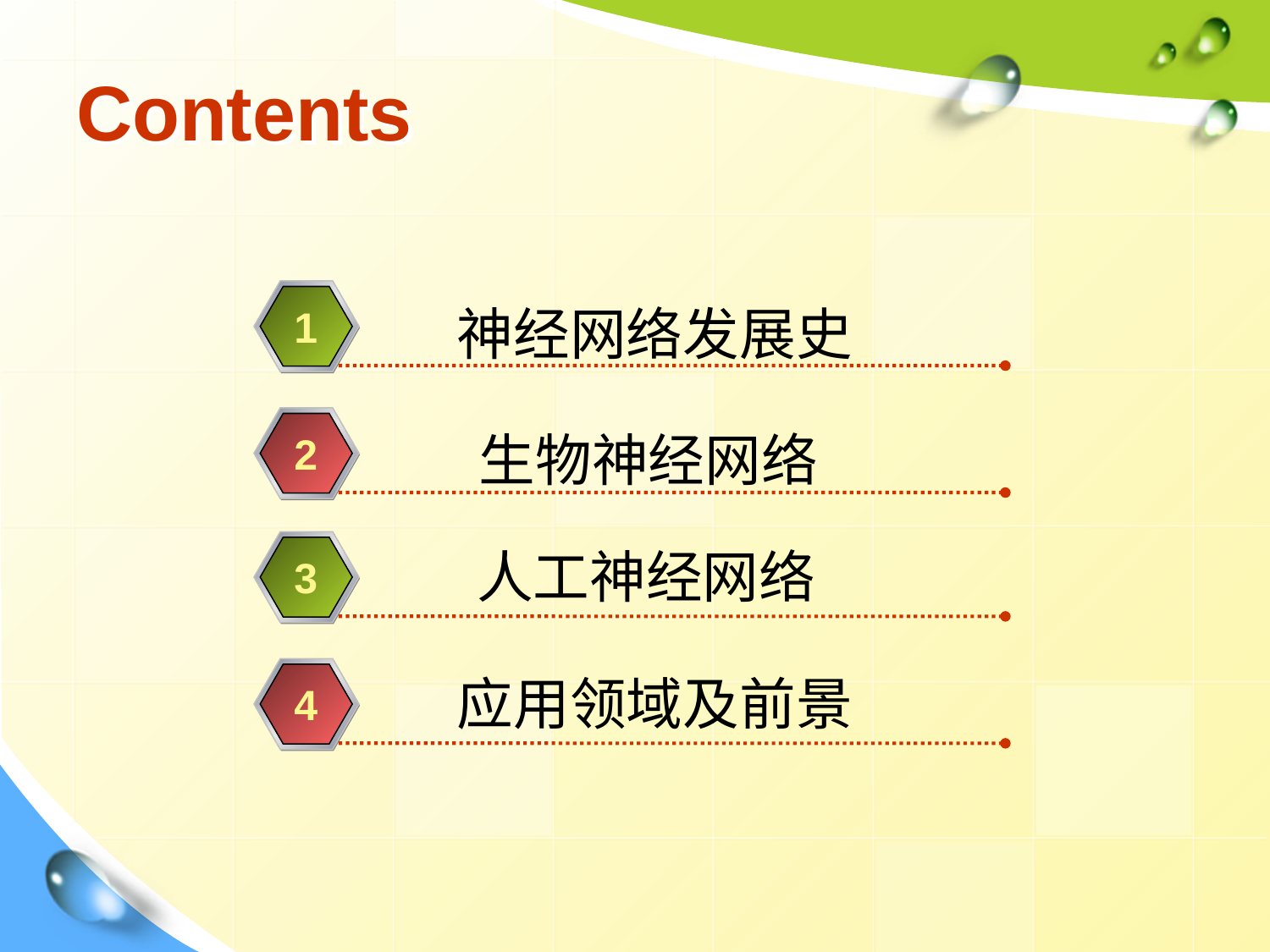

# Contents

神经网络发展史
1

生物神经网络
2

人工神经网络
3

应用领域及前景
4